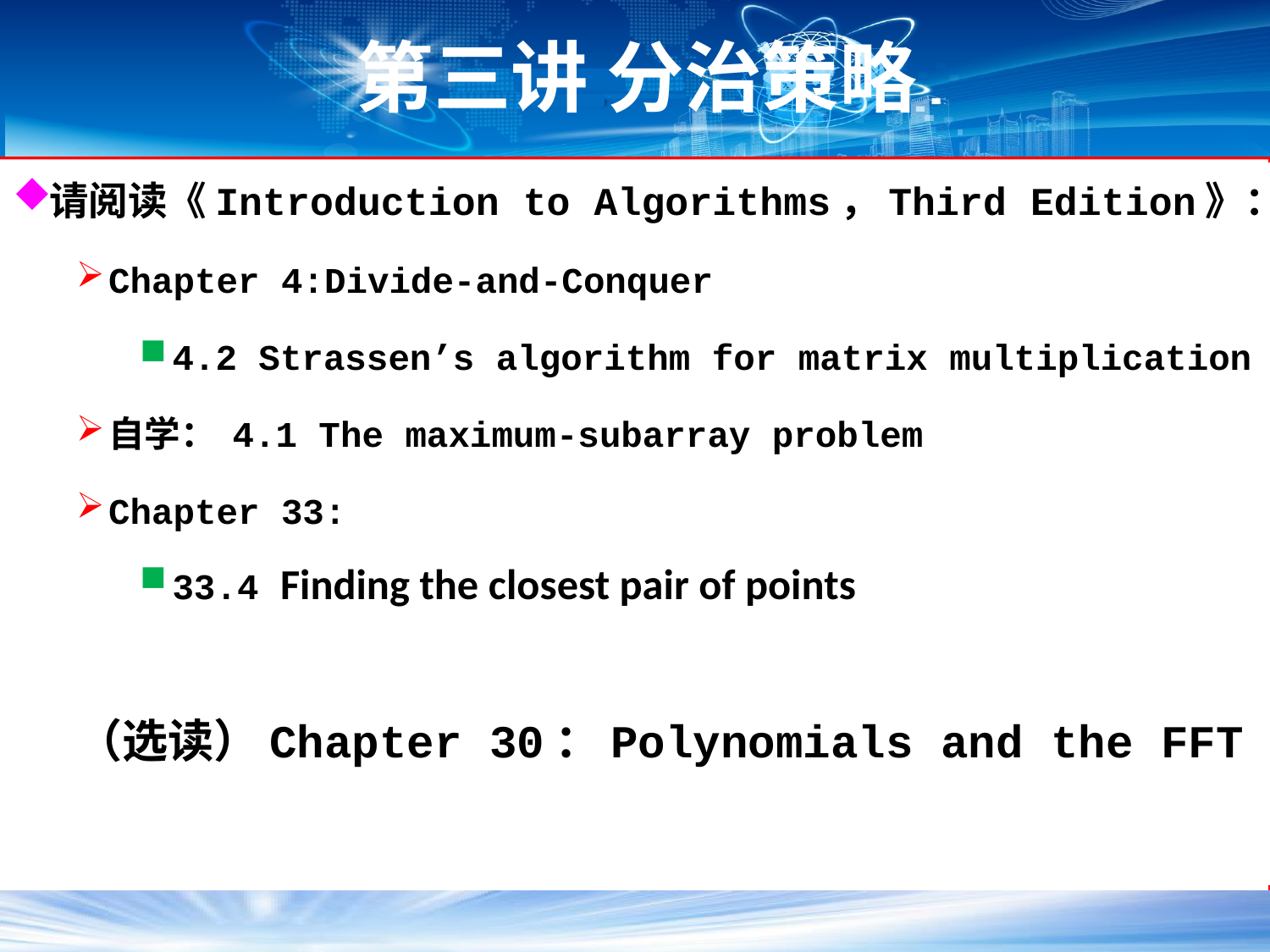

# 第三讲 分治策略
请阅读《Introduction to Algorithms，Third Edition》：
Chapter 4:Divide-and-Conquer
4.2 Strassen’s algorithm for matrix multiplication
自学： 4.1 The maximum-subarray problem
Chapter 33:
33.4 Finding the closest pair of points

（选读）Chapter 30：Polynomials and the FFT